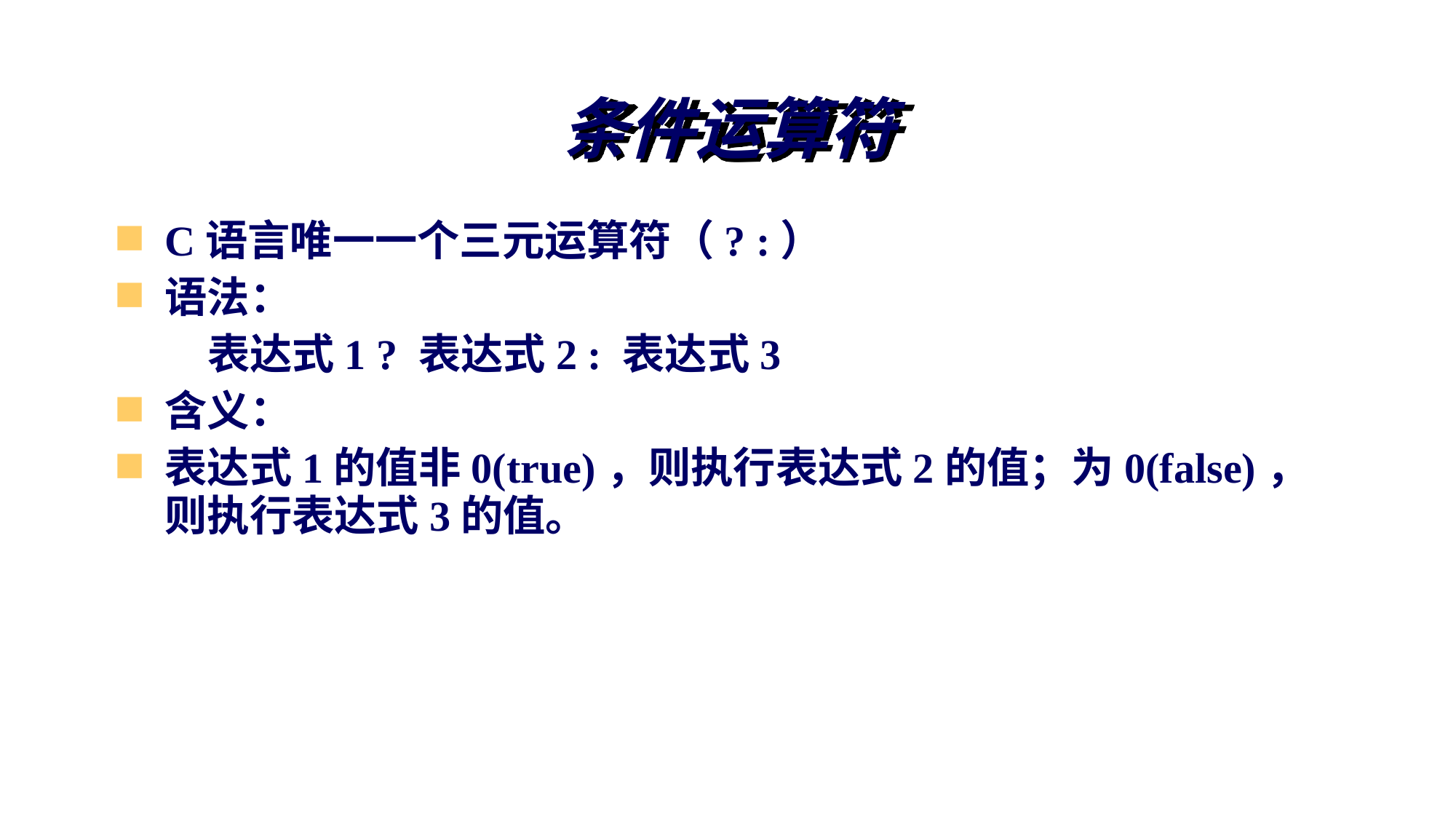

# 条件运算符
C语言唯一一个三元运算符（? :）
语法：
        表达式1 ? 表达式2 : 表达式3
含义：
表达式1的值非0(true)，则执行表达式2的值；为0(false)，则执行表达式3的值。